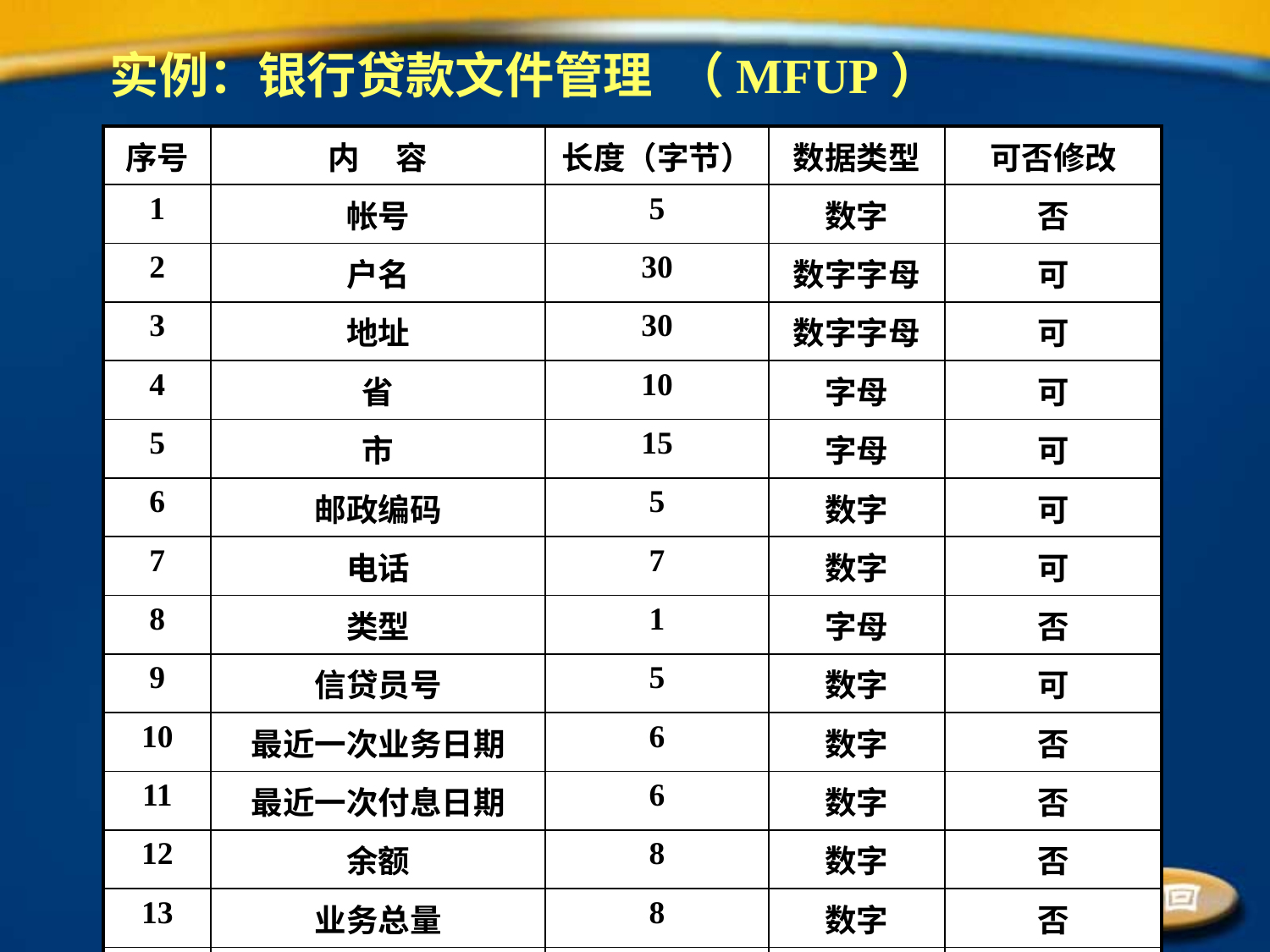

# 实例：银行贷款文件管理  （MFUP）
| 序号 | 内 容 | 长度（字节） | 数据类型 | 可否修改 |
| --- | --- | --- | --- | --- |
| 1 | 帐号 | 5 | 数字 | 否 |
| 2 | 户名 | 30 | 数字字母 | 可 |
| 3 | 地址 | 30 | 数字字母 | 可 |
| 4 | 省 | 10 | 字母 | 可 |
| 5 | 市 | 15 | 字母 | 可 |
| 6 | 邮政编码 | 5 | 数字 | 可 |
| 7 | 电话 | 7 | 数字 | 可 |
| 8 | 类型 | 1 | 字母 | 否 |
| 9 | 信贷员号 | 5 | 数字 | 可 |
| 10 | 最近一次业务日期 | 6 | 数字 | 否 |
| 11 | 最近一次付息日期 | 6 | 数字 | 否 |
| 12 | 余额 | 8 | 数字 | 否 |
| 13 | 业务总量 | 8 | 数字 | 否 |
| 14 | 限额 | 6 | 数字 | 否 |